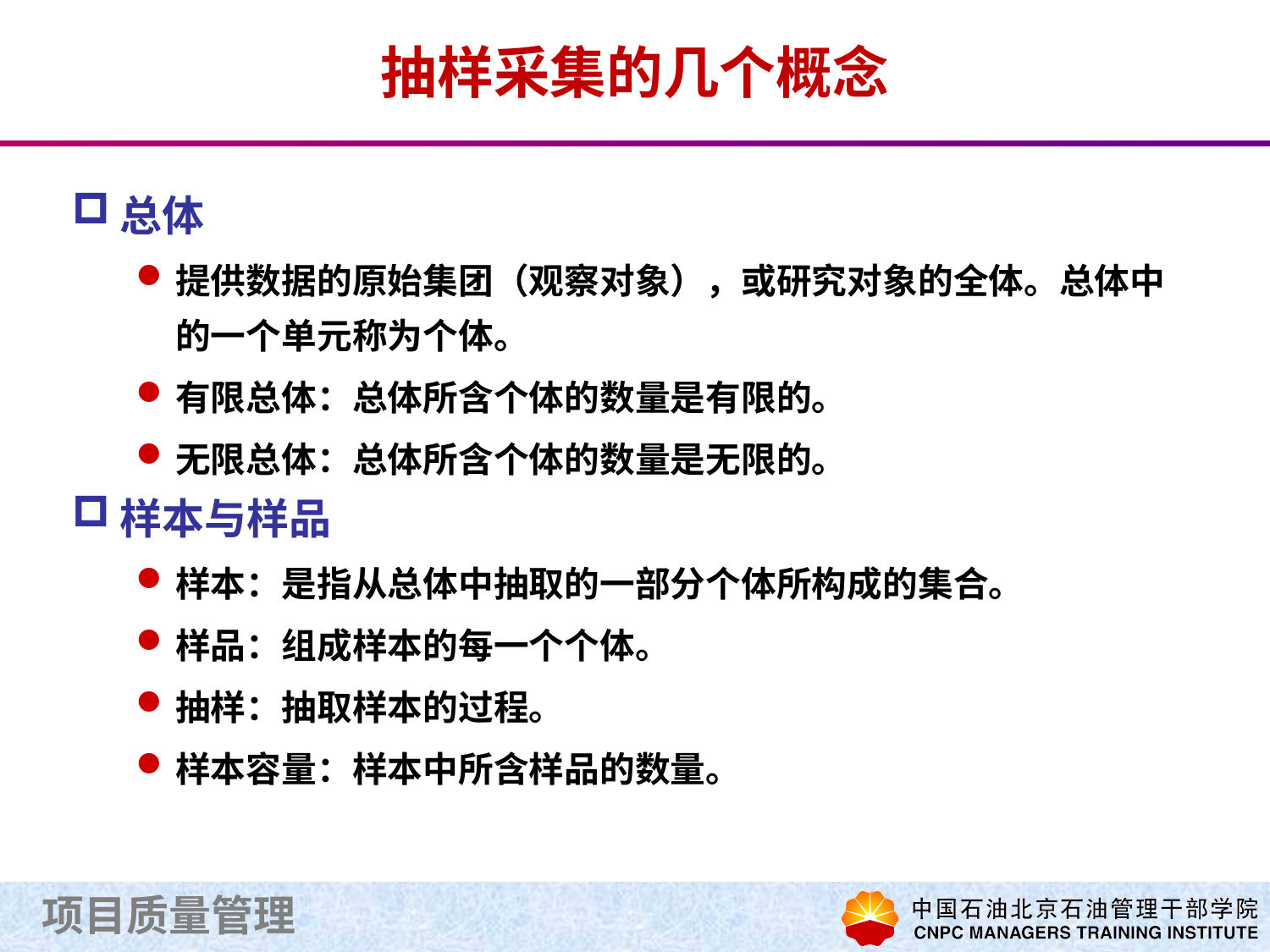

# 抽样采集的几个概念
总体
提供数据的原始集团（观察对象），或研究对象的全体。总体中的一个单元称为个体。
有限总体：总体所含个体的数量是有限的。
无限总体：总体所含个体的数量是无限的。
样本与样品
样本：是指从总体中抽取的一部分个体所构成的集合。
样品：组成样本的每一个个体。
抽样：抽取样本的过程。
样本容量：样本中所含样品的数量。